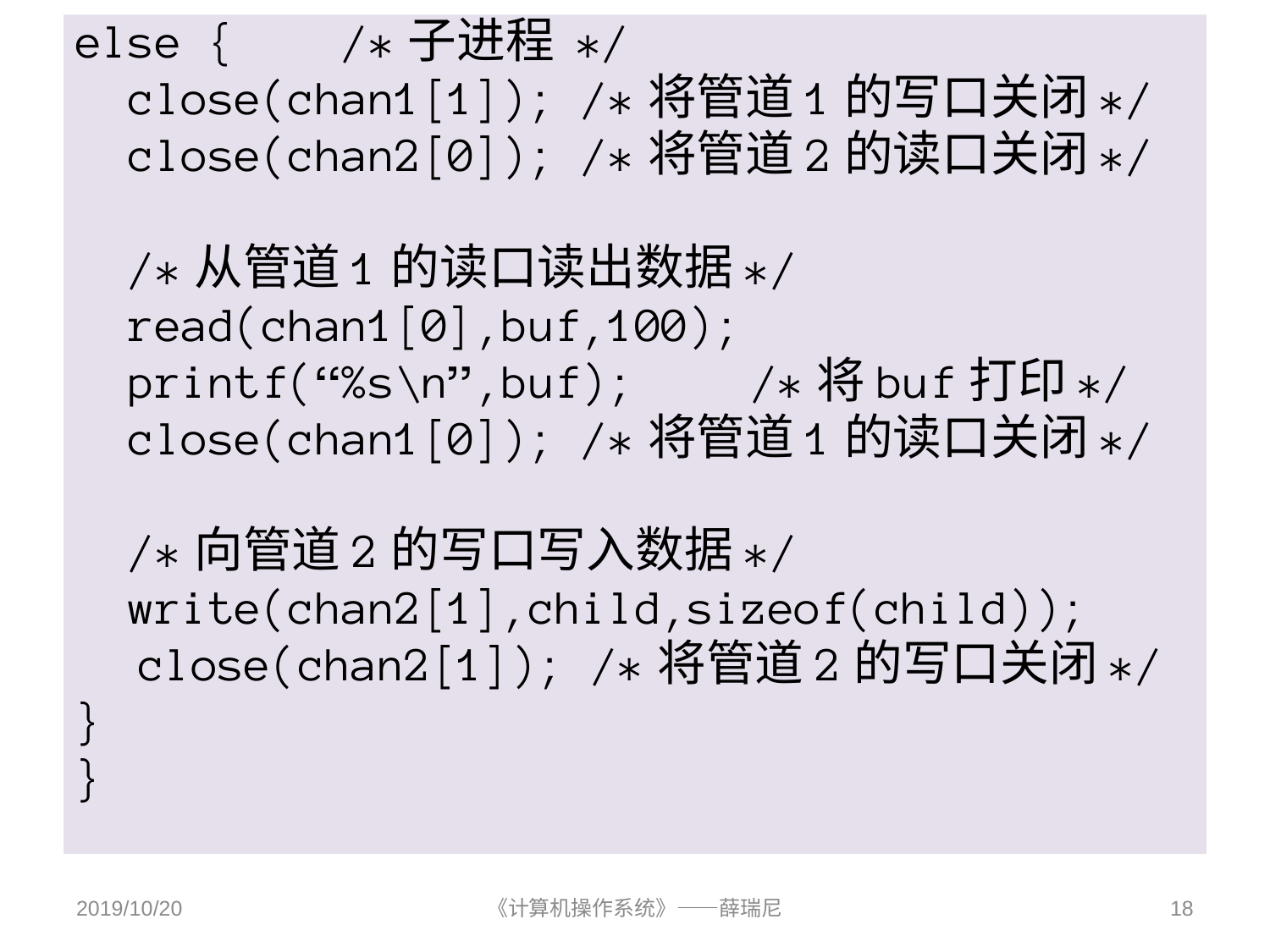

else {    /*子进程 */
  close(chan1[1]); /*将管道1的写口关闭*/
  close(chan2[0]); /*将管道2的读口关闭*/

  /*从管道1的读口读出数据*/
  read(chan1[0],buf,100);
  printf(“%s\n”,buf);		/*将buf打印*/
  close(chan1[0]); /*将管道1的读口关闭*/

  /*向管道2的写口写入数据*/
  write(chan2[1],child,sizeof(child));
close(chan2[1]); /*将管道2的写口关闭*/
}
}
2019/10/20
《计算机操作系统》——薛瑞尼
18